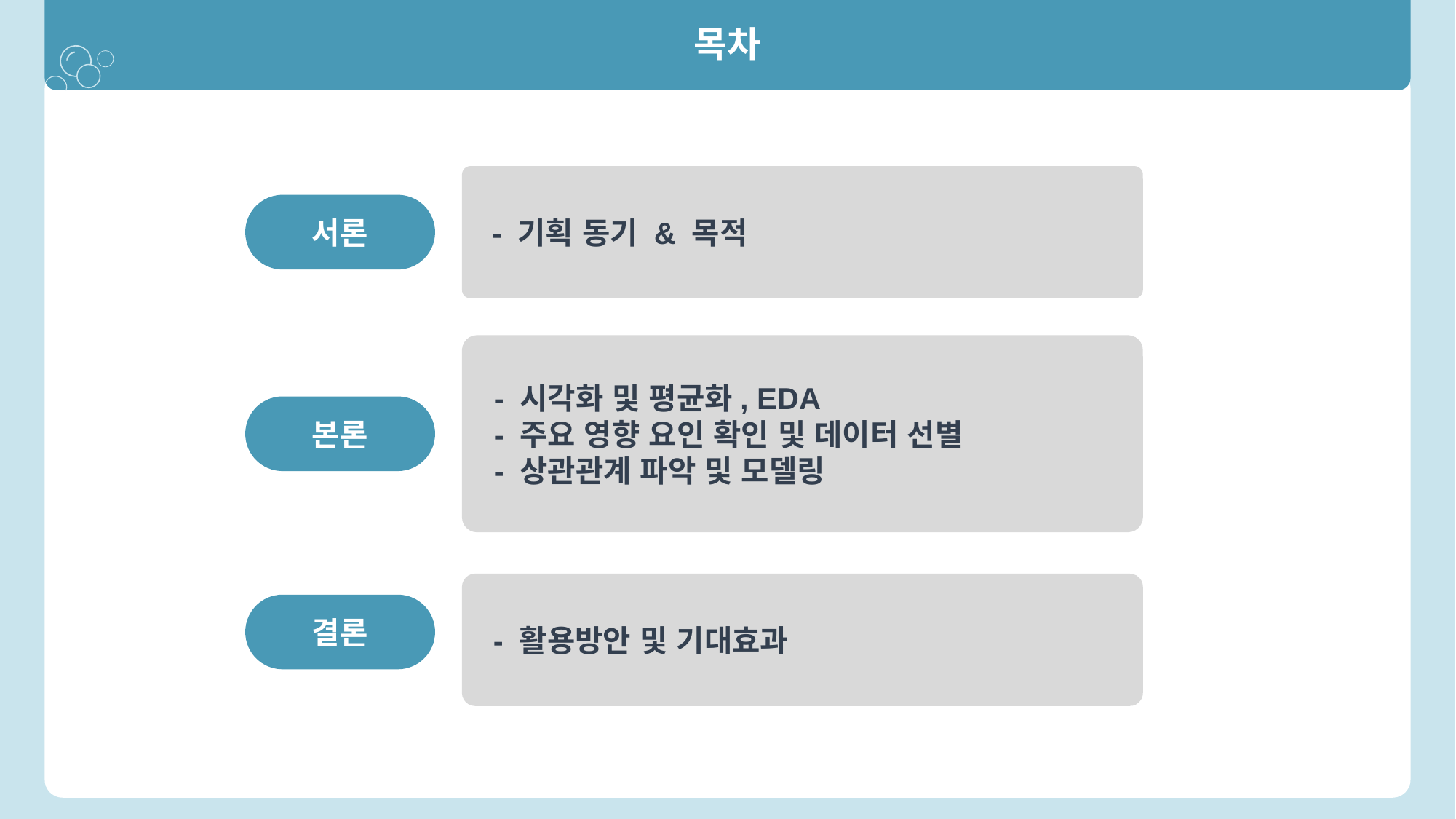

목차

  - 기획 동기 & 목적
서론
  - 시각화 및 평균화, EDA
  - 주요 영향 요인 확인 및 데이터 선별
  - 상관관계 파악 및 모델링
본론
  - 활용방안 및 기대효과
결론